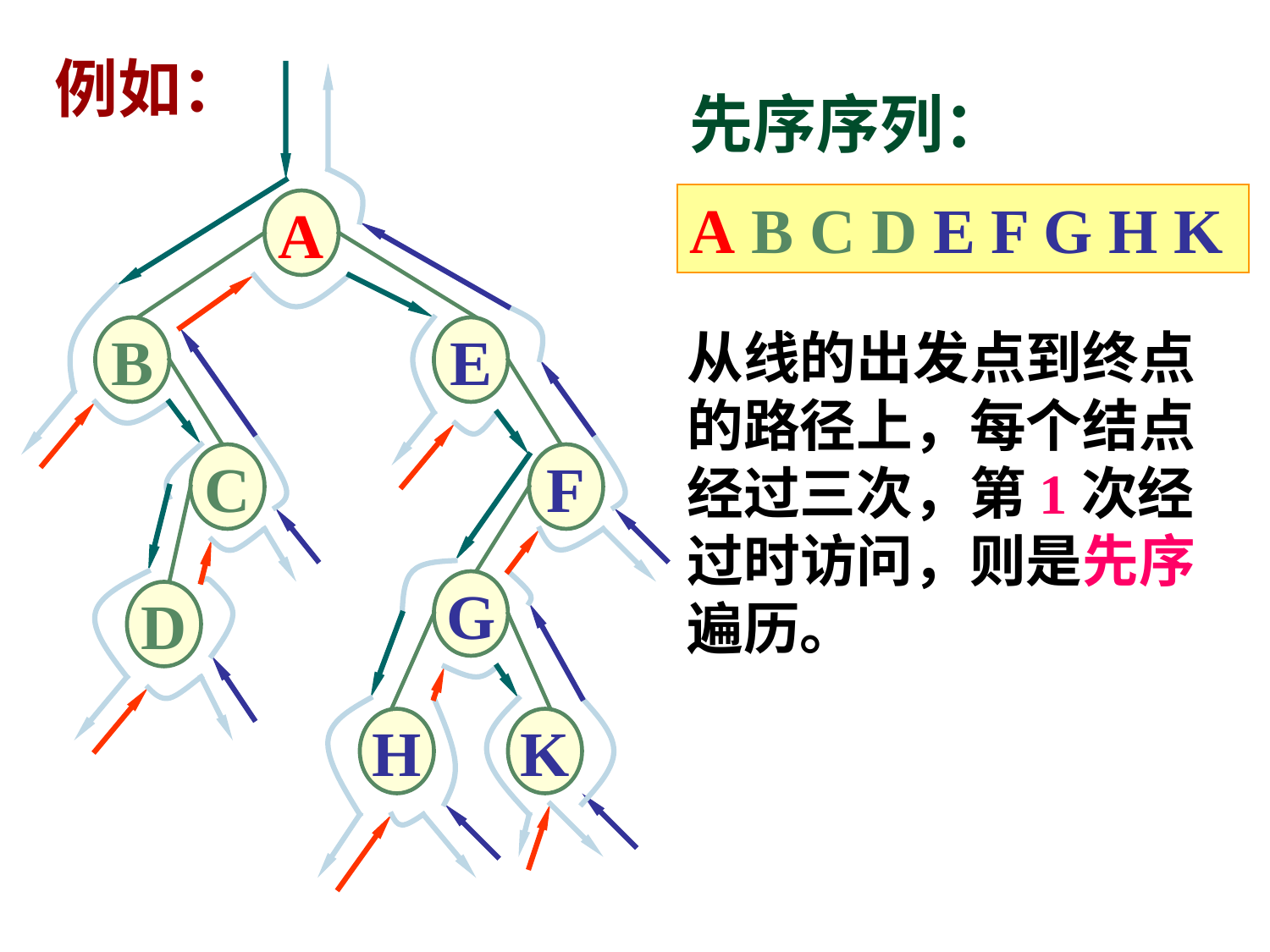

例如：

先序序列：

A B C D E F G H K
A

B
E

C
F

G
D

H
K

从线的出发点到终点的路径上，每个结点经过三次，第1次经过时访问，则是先序遍历。